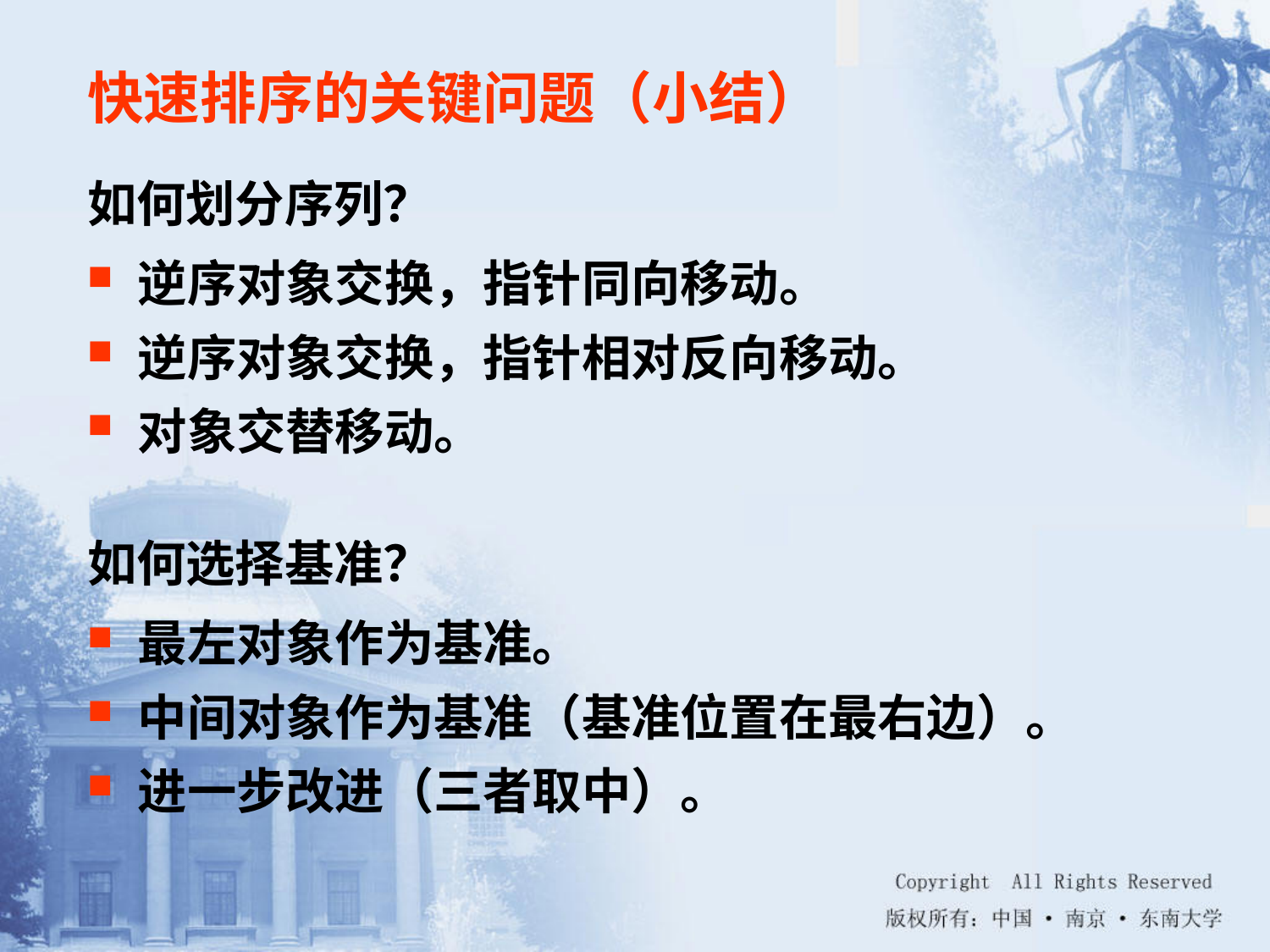

快速排序的关键问题（小结）
如何划分序列？
逆序对象交换，指针同向移动。
逆序对象交换，指针相对反向移动。
对象交替移动。
如何选择基准？
最左对象作为基准。
中间对象作为基准（基准位置在最右边）。
进一步改进（三者取中）。